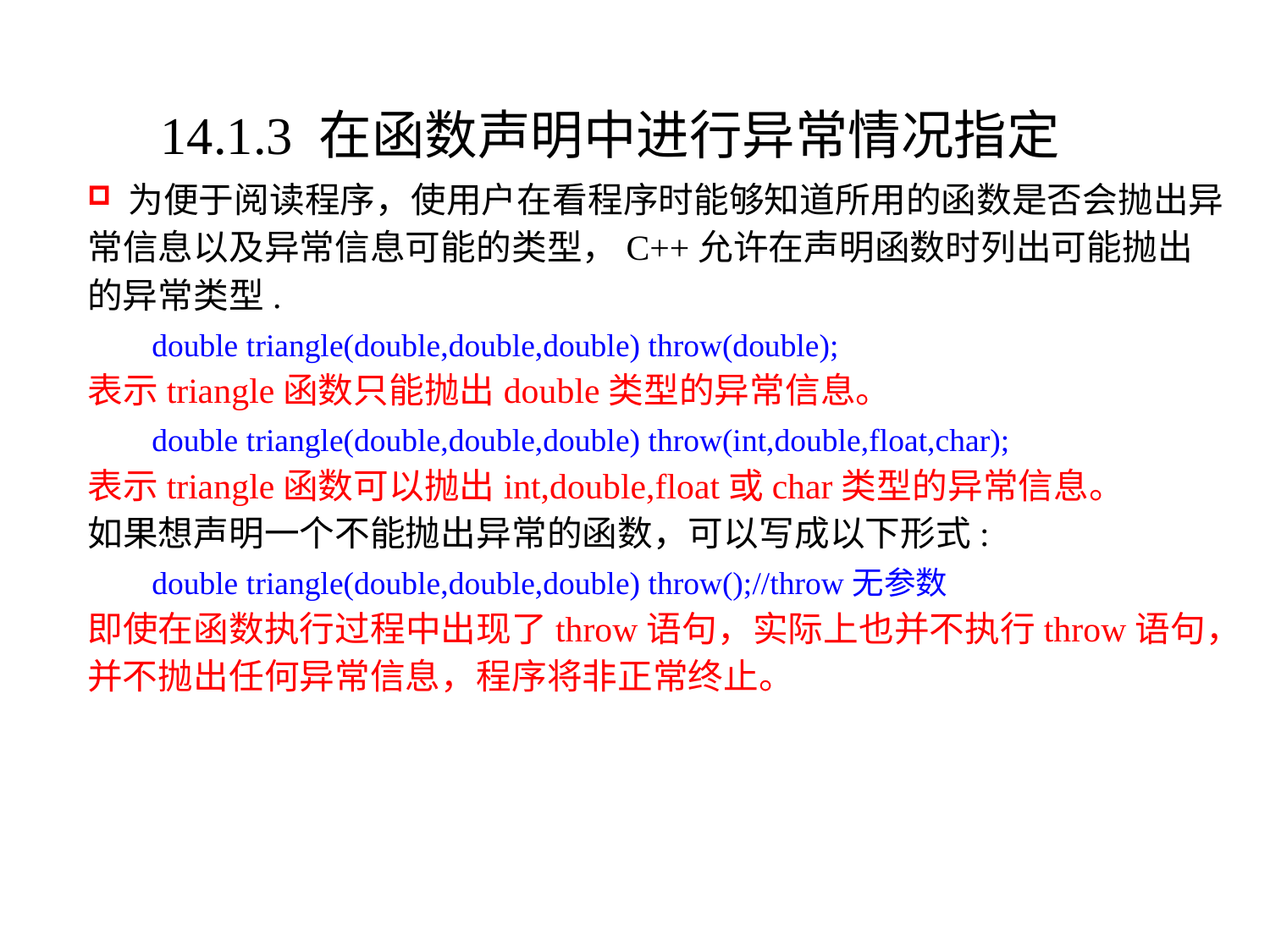

14.1.3 在函数声明中进行异常情况指定
 为便于阅读程序，使用户在看程序时能够知道所用的函数是否会抛出异常信息以及异常信息可能的类型，C++允许在声明函数时列出可能抛出的异常类型.
        double triangle(double,double,double) throw(double);
表示triangle函数只能抛出double类型的异常信息。
        double triangle(double,double,double) throw(int,double,float,char);
表示triangle函数可以抛出int,double,float或char类型的异常信息。
如果想声明一个不能抛出异常的函数，可以写成以下形式:
        double triangle(double,double,double) throw();//throw无参数
即使在函数执行过程中出现了throw语句，实际上也并不执行throw语句，并不抛出任何异常信息，程序将非正常终止。